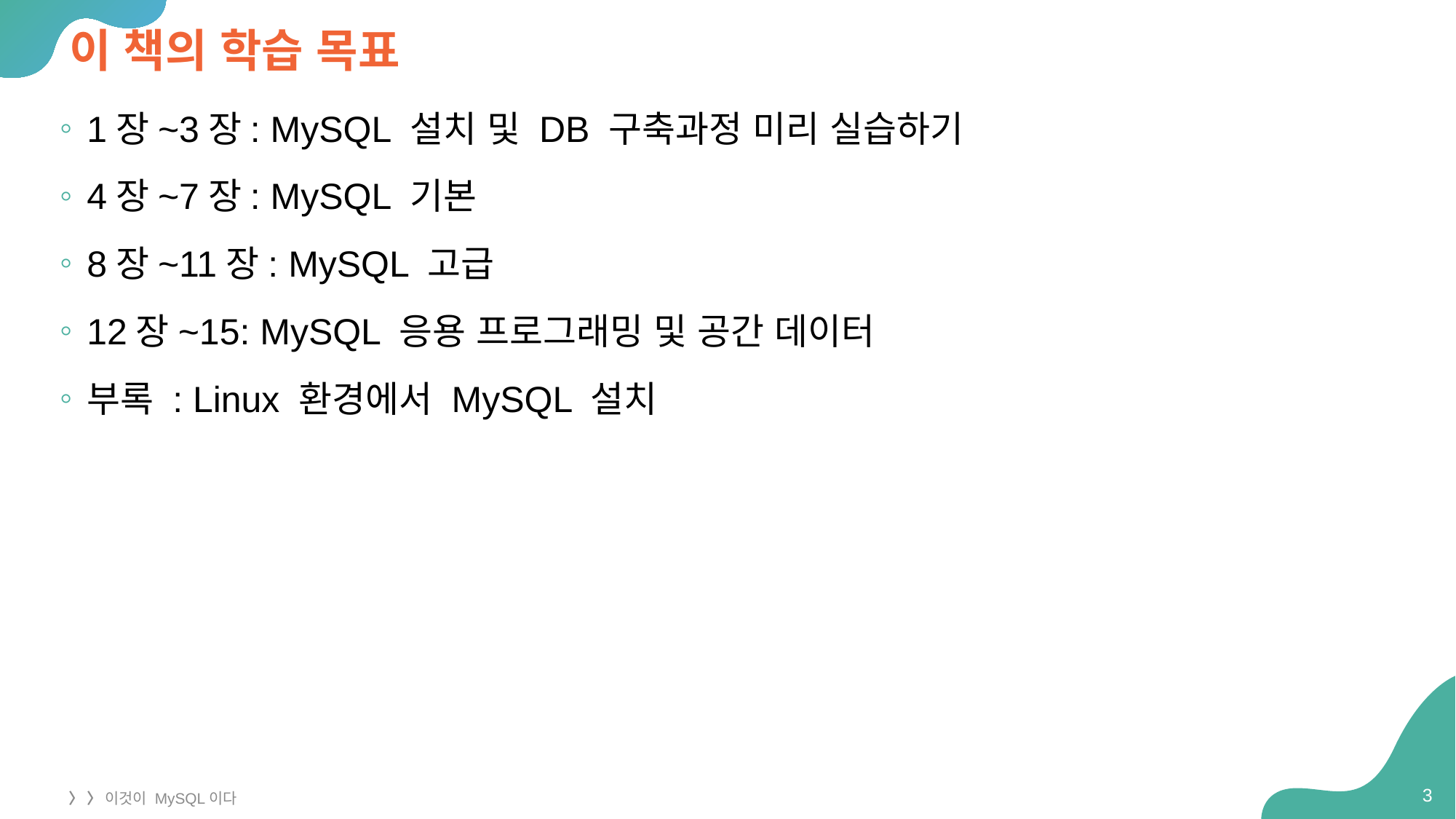

# 이 책의 학습 목표
1장~3장: MySQL 설치 및 DB 구축과정 미리 실습하기
4장~7장: MySQL 기본
8장~11장: MySQL 고급
12장~15: MySQL 응용 프로그래밍 및 공간 데이터
부록 : Linux 환경에서 MySQL 설치
3
〉 〉 이것이 MySQL이다